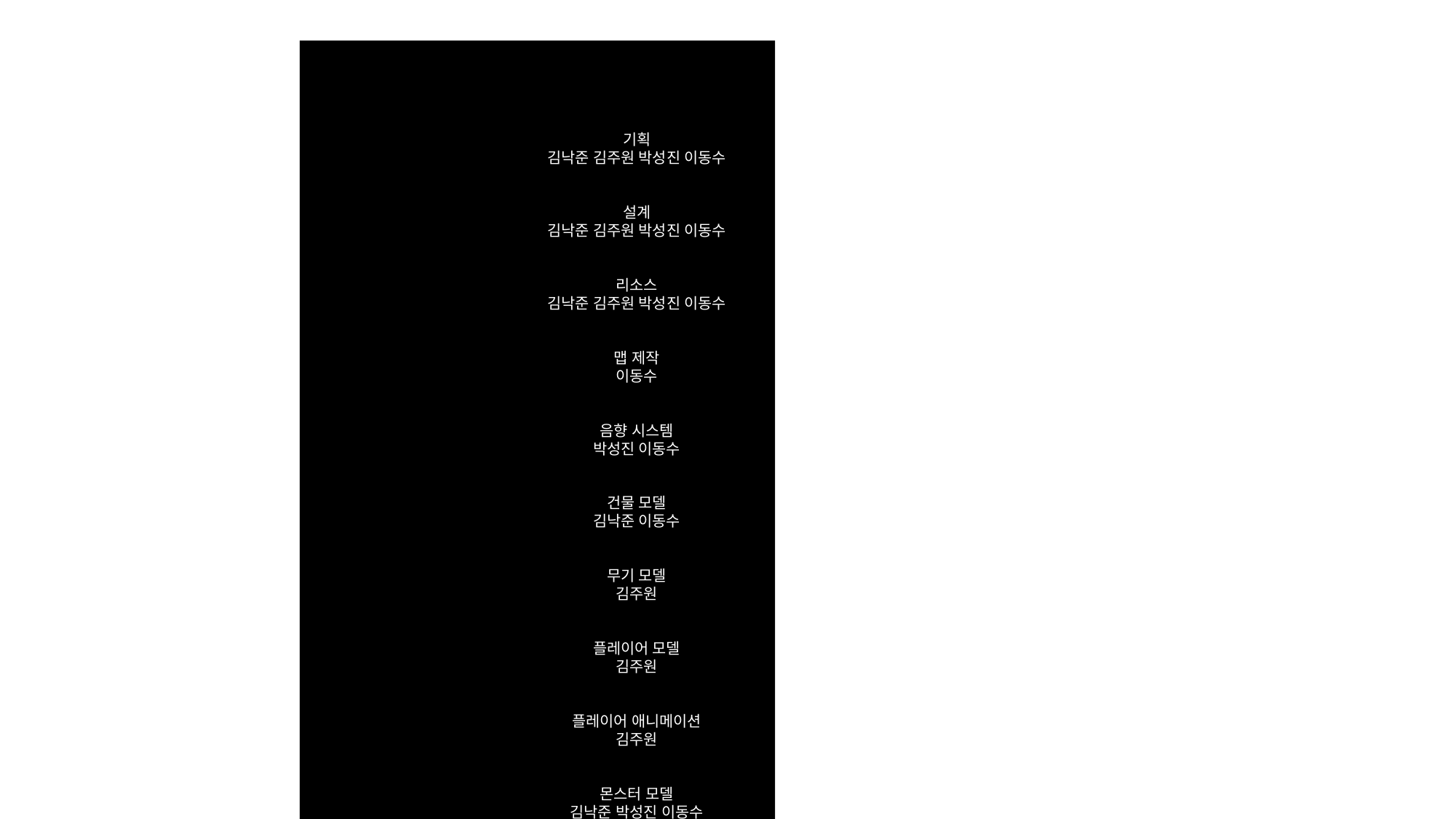

기획
김낙준 김주원 박성진 이동수

설계
김낙준 김주원 박성진 이동수

리소스
김낙준 김주원 박성진 이동수

맵 제작
이동수

음향 시스템
박성진 이동수

건물 모델
김낙준 이동수

무기 모델
김주원

플레이어 모델
김주원

플레이어 애니메이션
김주원

몬스터 모델
김낙준 박성진 이동수

몬스터 애니메이션
김낙준 박성진 이동수

몬스터 AI
김낙준 박성진 이동수

몬스터 시야 탐지
이동수

레벨 디자인
이동수

유저 인터페이스
김낙준 김주원 박성진 이동수

상호작용
김낙준 김주원 박성진 이동수

전투
김낙준 김주원 박성진 이동수

이펙트
김낙준 이동수

엔딩
김낙준

Thank you